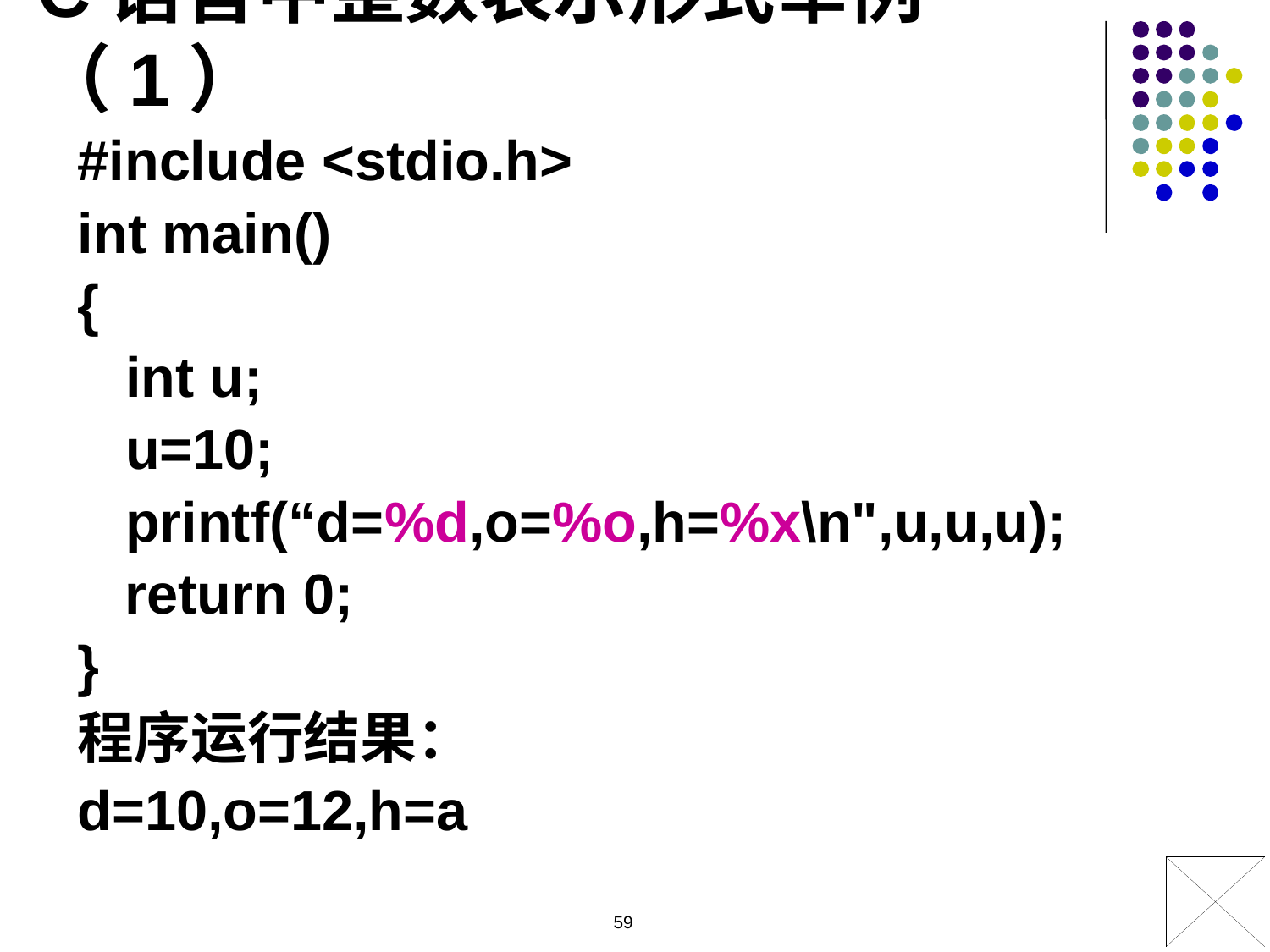

C语言中整数表示形式举例（1）
#include <stdio.h>
int main()
{
	int u;
	u=10;
	printf(“d=%d,o=%o,h=%x\n",u,u,u);
   return 0;
}
程序运行结果：
d=10,o=12,h=a
59